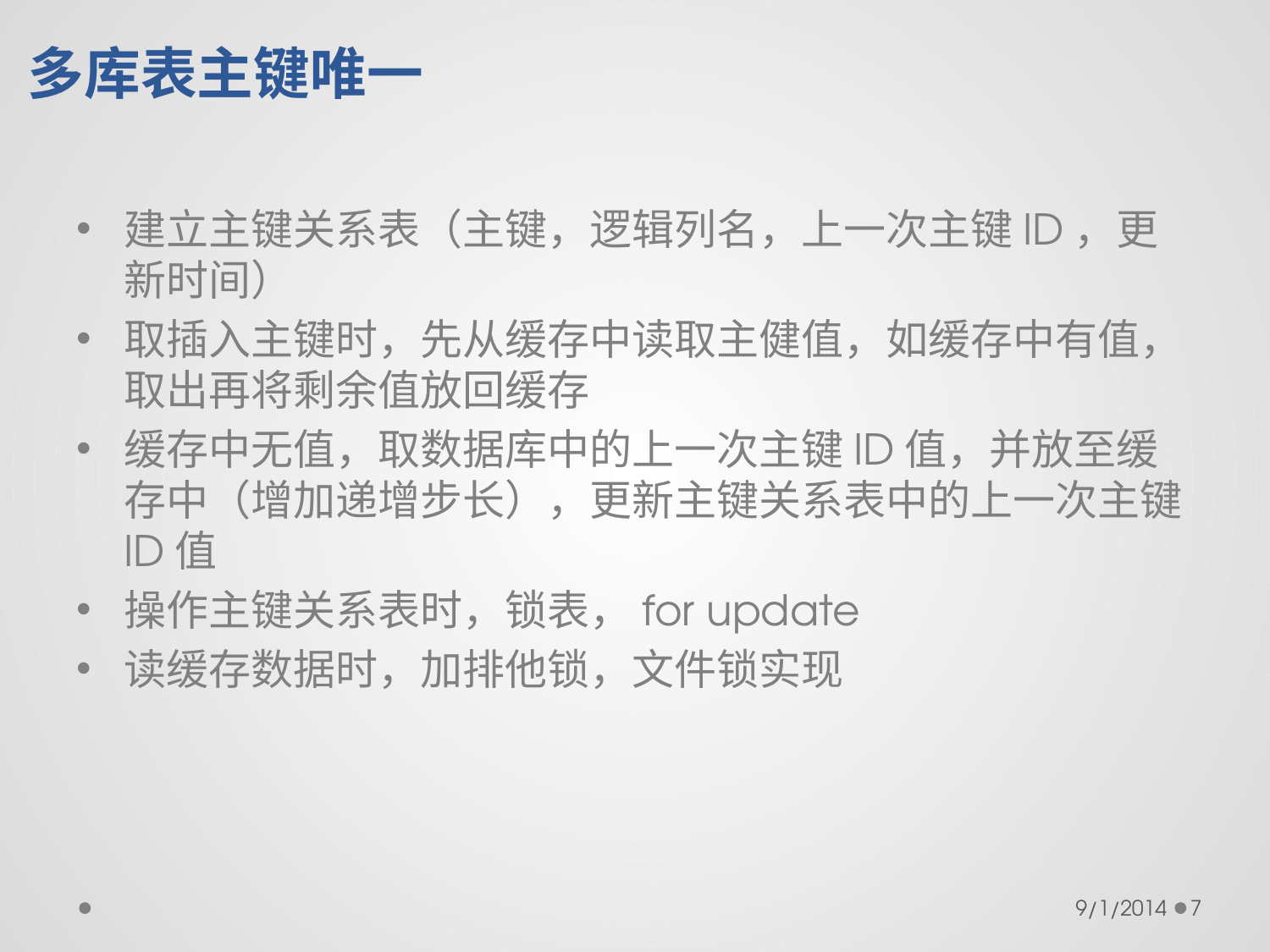

多库表主键唯一
建立主键关系表（主键，逻辑列名，上一次主键ID，更新时间）
取插入主键时，先从缓存中读取主健值，如缓存中有值，取出再将剩余值放回缓存
缓存中无值，取数据库中的上一次主键ID值，并放至缓存中（增加递增步长），更新主键关系表中的上一次主键ID值
操作主键关系表时，锁表，for update
读缓存数据时，加排他锁，文件锁实现
9/1/2014
7